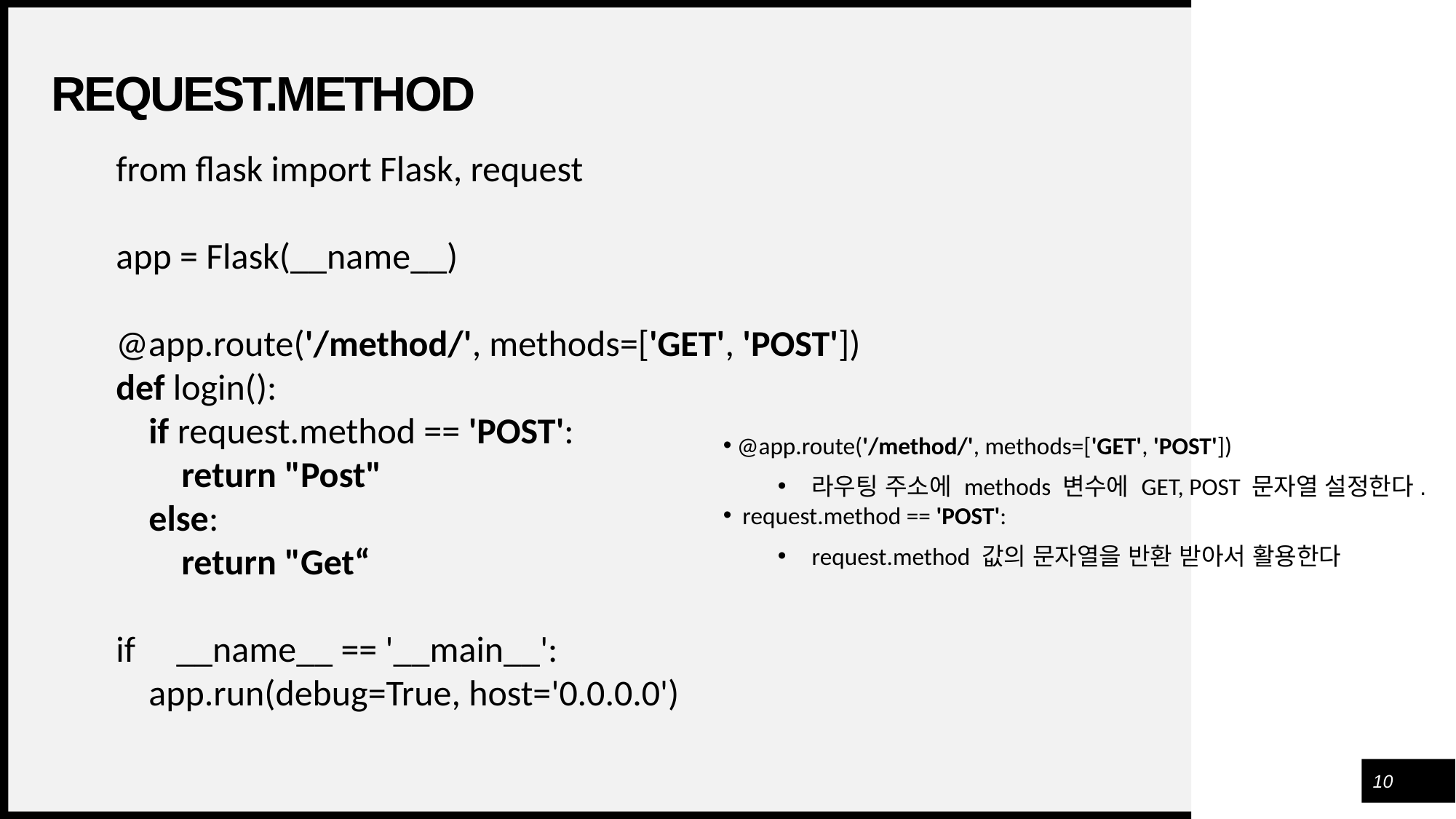

# Request.method
from flask import Flask, request
app = Flask(__name__)
@app.route('/method/', methods=['GET', 'POST'])
def login():
    if request.method == 'POST':
        return "Post"
    else:
        return "Get“

if     __name__ == '__main__':
    app.run(debug=True, host='0.0.0.0')

 @app.route('/method/', methods=['GET', 'POST'])
라우팅 주소에 methods 변수에 GET, POST 문자열 설정한다.
  request.method == 'POST':
request.method 값의 문자열을 반환 받아서 활용한다
10